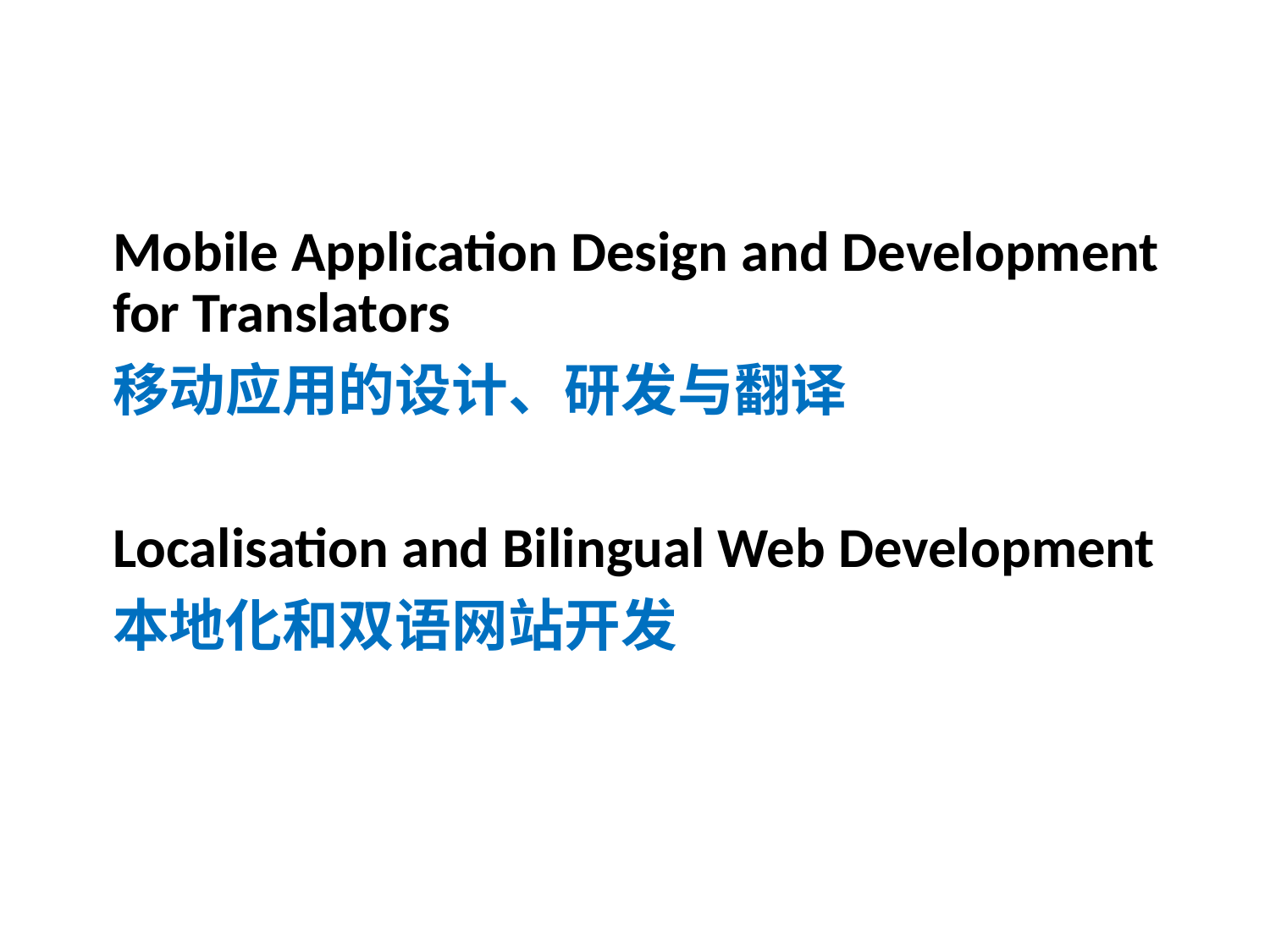

Mobile Application Design and Development for Translators
移动应用的设计、研发与翻译

Localisation and Bilingual Web Development
本地化和双语网站开发